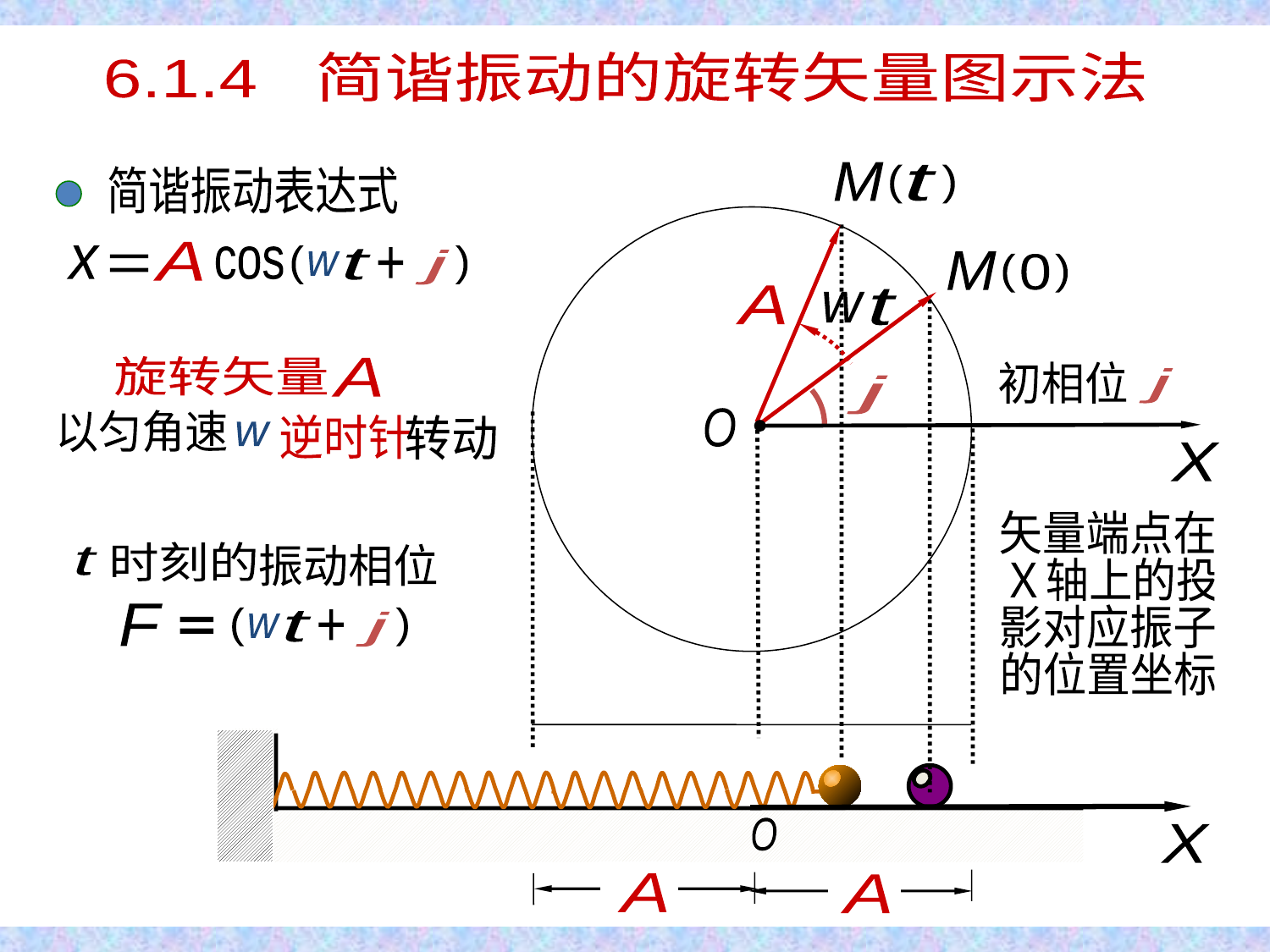

# 旋转矢量
6.1.4   简谐振动的旋转矢量图示法
M
(   )
t
t
ω

简谐振动表达式

A
x
(            )
+
t
ϕ
ω
cos
=

M
(   )
0

ϕ

A

旋转矢量
A
以匀角速
逆时针
转动
ω
初相位
ϕ
O

X

矢量端点在
Ｘ轴上的投
影对应振子
的位置坐标
时刻的
t
振动相位
Φ
(            )
+
t
ϕ
ω

O
O

X

A

A

A